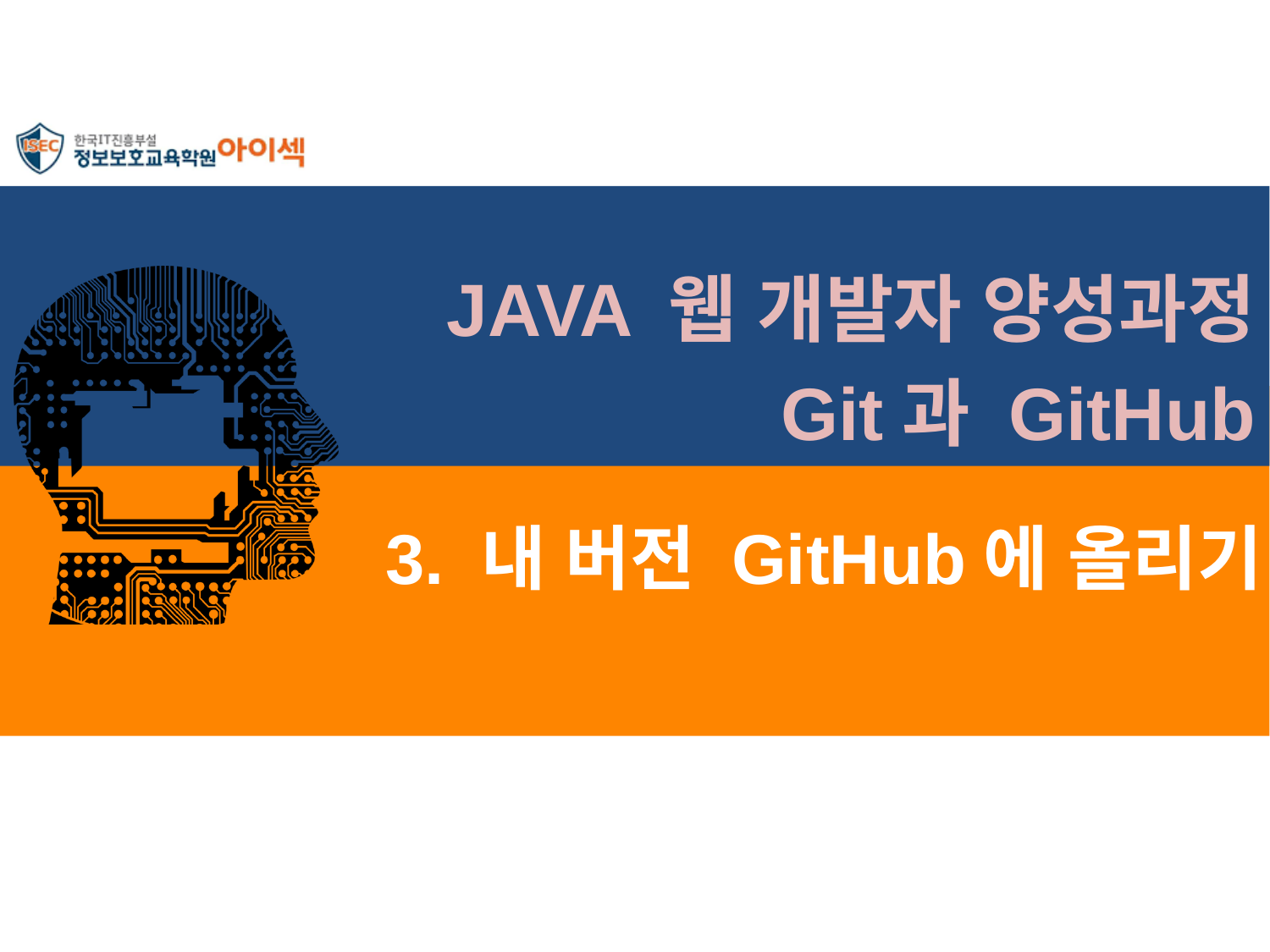

JAVA 웹 개발자 양성과정
Git과 GitHub
# 3. 내 버전 GitHub에 올리기